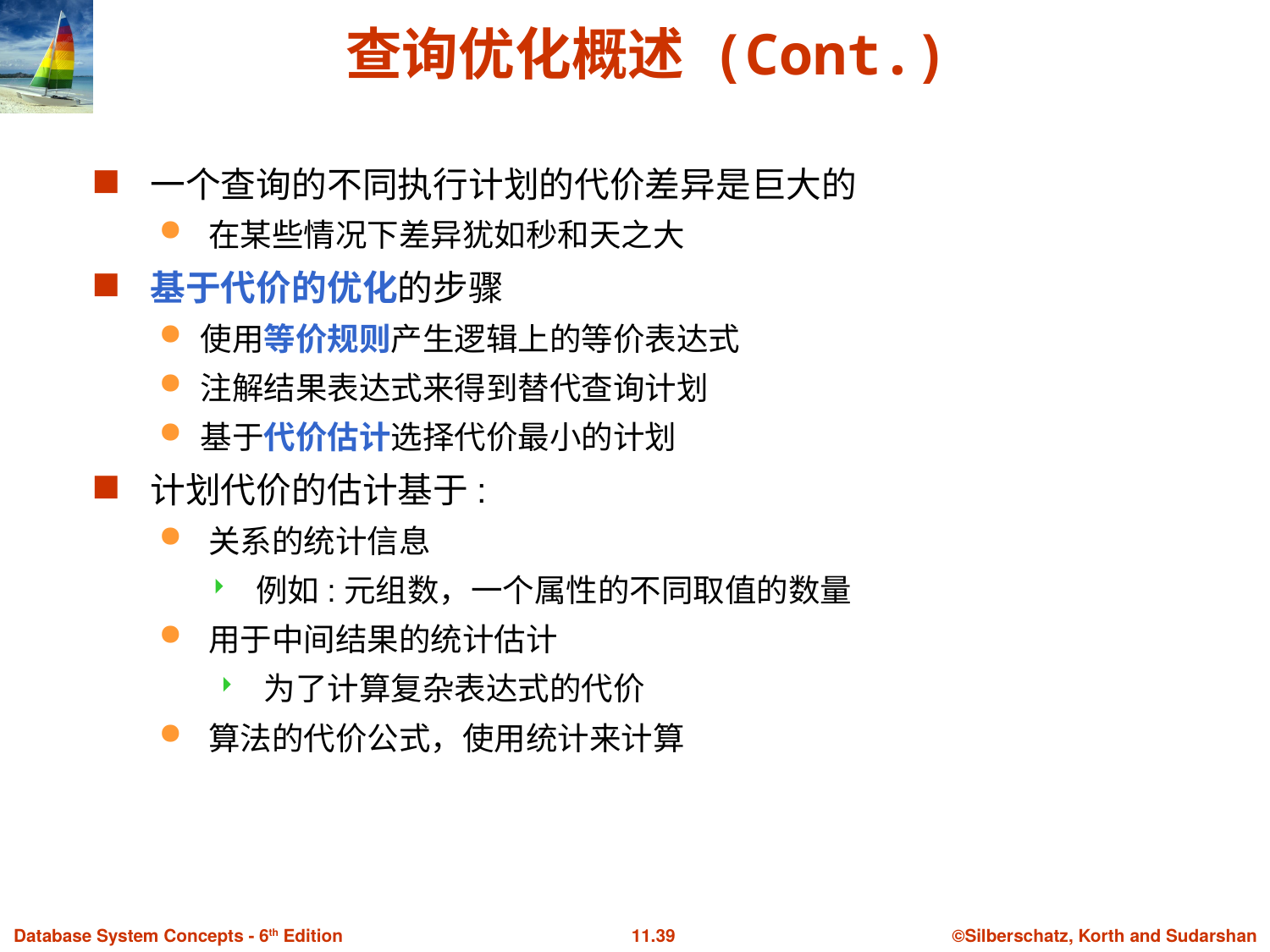

# 查询优化概述 (Cont.)
一个查询的不同执行计划的代价差异是巨大的
在某些情况下差异犹如秒和天之大
基于代价的优化的步骤
使用等价规则产生逻辑上的等价表达式
注解结果表达式来得到替代查询计划
基于代价估计选择代价最小的计划
计划代价的估计基于:
关系的统计信息
例如:元组数，一个属性的不同取值的数量
用于中间结果的统计估计
为了计算复杂表达式的代价
算法的代价公式，使用统计来计算